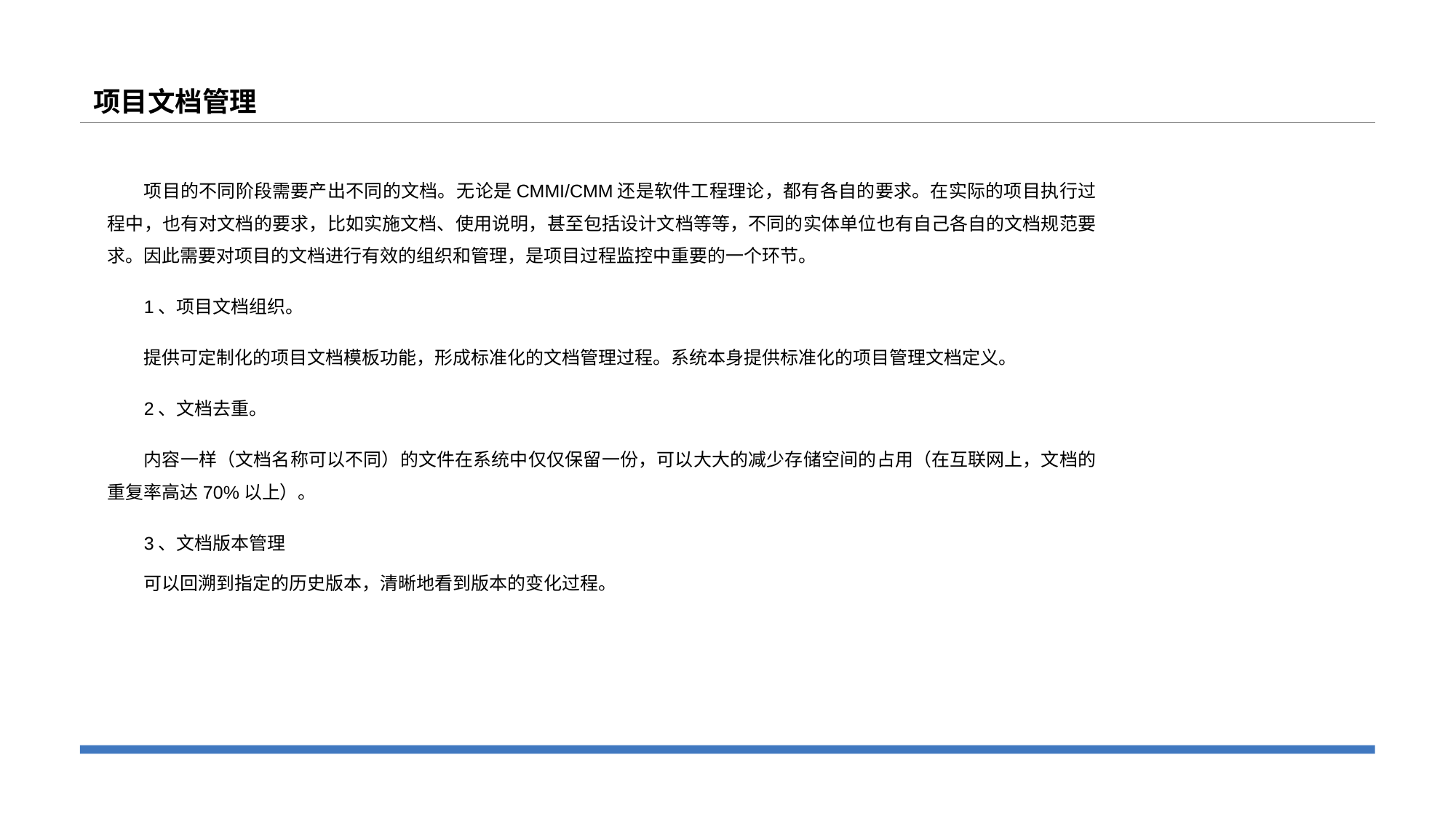

项目文档管理
项目的不同阶段需要产出不同的文档。无论是CMMI/CMM还是软件工程理论，都有各自的要求。在实际的项目执行过程中，也有对文档的要求，比如实施文档、使用说明，甚至包括设计文档等等，不同的实体单位也有自己各自的文档规范要求。因此需要对项目的文档进行有效的组织和管理，是项目过程监控中重要的一个环节。
1、项目文档组织。
提供可定制化的项目文档模板功能，形成标准化的文档管理过程。系统本身提供标准化的项目管理文档定义。
2、文档去重。
内容一样（文档名称可以不同）的文件在系统中仅仅保留一份，可以大大的减少存储空间的占用（在互联网上，文档的重复率高达70%以上）。
3、文档版本管理
可以回溯到指定的历史版本，清晰地看到版本的变化过程。